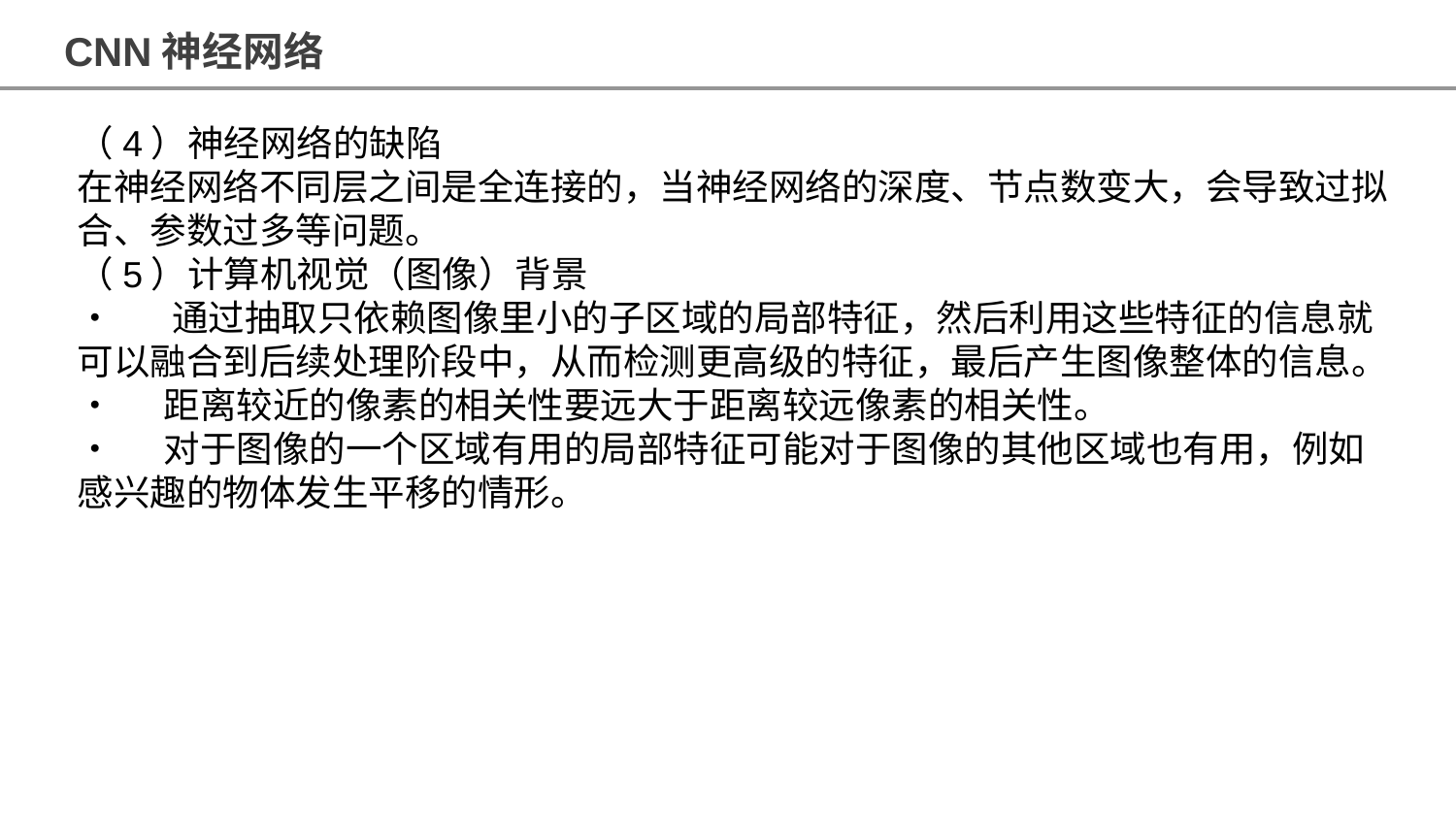

CNN神经网络
（4）神经网络的缺陷
在神经网络不同层之间是全连接的，当神经网络的深度、节点数变大，会导致过拟合、参数过多等问题。
（5）计算机视觉（图像）背景
•      通过抽取只依赖图像里小的子区域的局部特征，然后利用这些特征的信息就可以融合到后续处理阶段中，从而检测更高级的特征，最后产生图像整体的信息。
•     距离较近的像素的相关性要远大于距离较远像素的相关性。
•     对于图像的一个区域有用的局部特征可能对于图像的其他区域也有用，例如感兴趣的物体发生平移的情形。